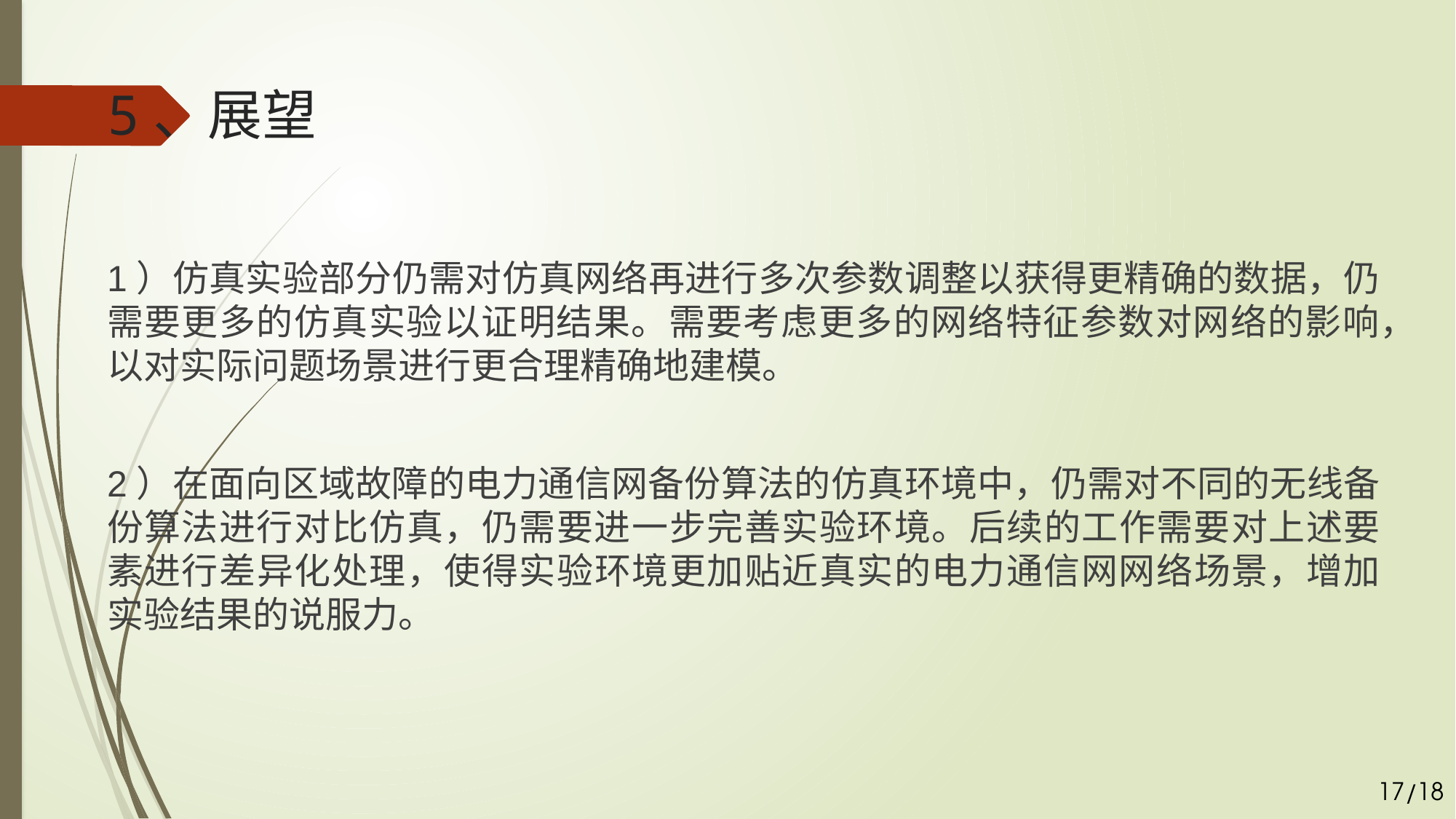

# 5、展望
1）仿真实验部分仍需对仿真网络再进行多次参数调整以获得更精确的数据，仍需要更多的仿真实验以证明结果。需要考虑更多的网络特征参数对网络的影响，以对实际问题场景进行更合理精确地建模。

2）在面向区域故障的电力通信网备份算法的仿真环境中，仍需对不同的无线备份算法进行对比仿真，仍需要进一步完善实验环境。后续的工作需要对上述要素进行差异化处理，使得实验环境更加贴近真实的电力通信网网络场景，增加实验结果的说服力。

17/18